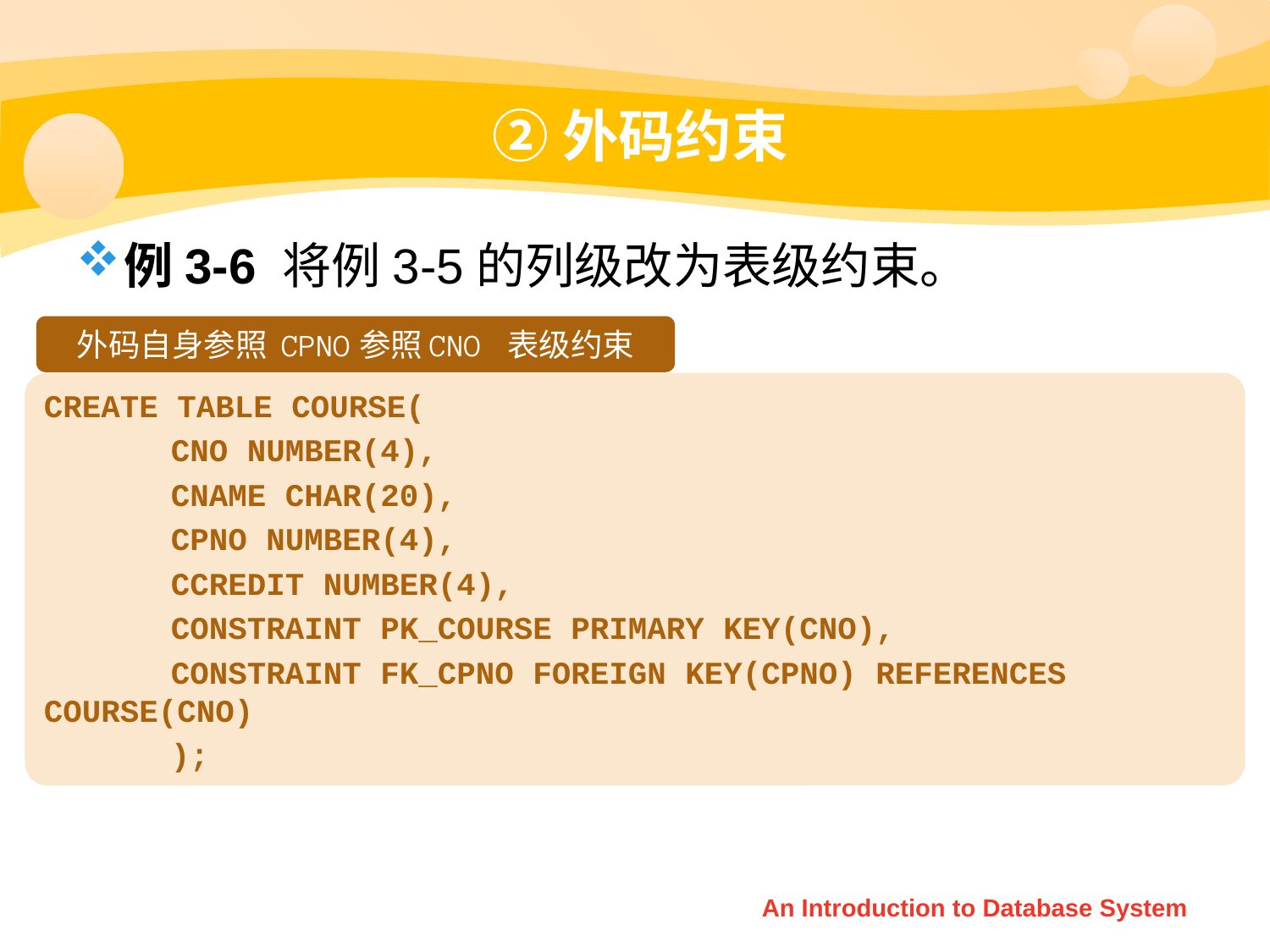

# ②外码约束
例3-6 将例3-5的列级改为表级约束。
外码自身参照 CPNO参照CNO 表级约束
CREATE TABLE COURSE(
	CNO NUMBER(4),
	CNAME CHAR(20),
	CPNO NUMBER(4),
	CCREDIT NUMBER(4),
	CONSTRAINT PK_COURSE PRIMARY KEY(CNO),
	CONSTRAINT FK_CPNO FOREIGN KEY(CPNO) REFERENCES COURSE(CNO)
	);
An Introduction to Database System